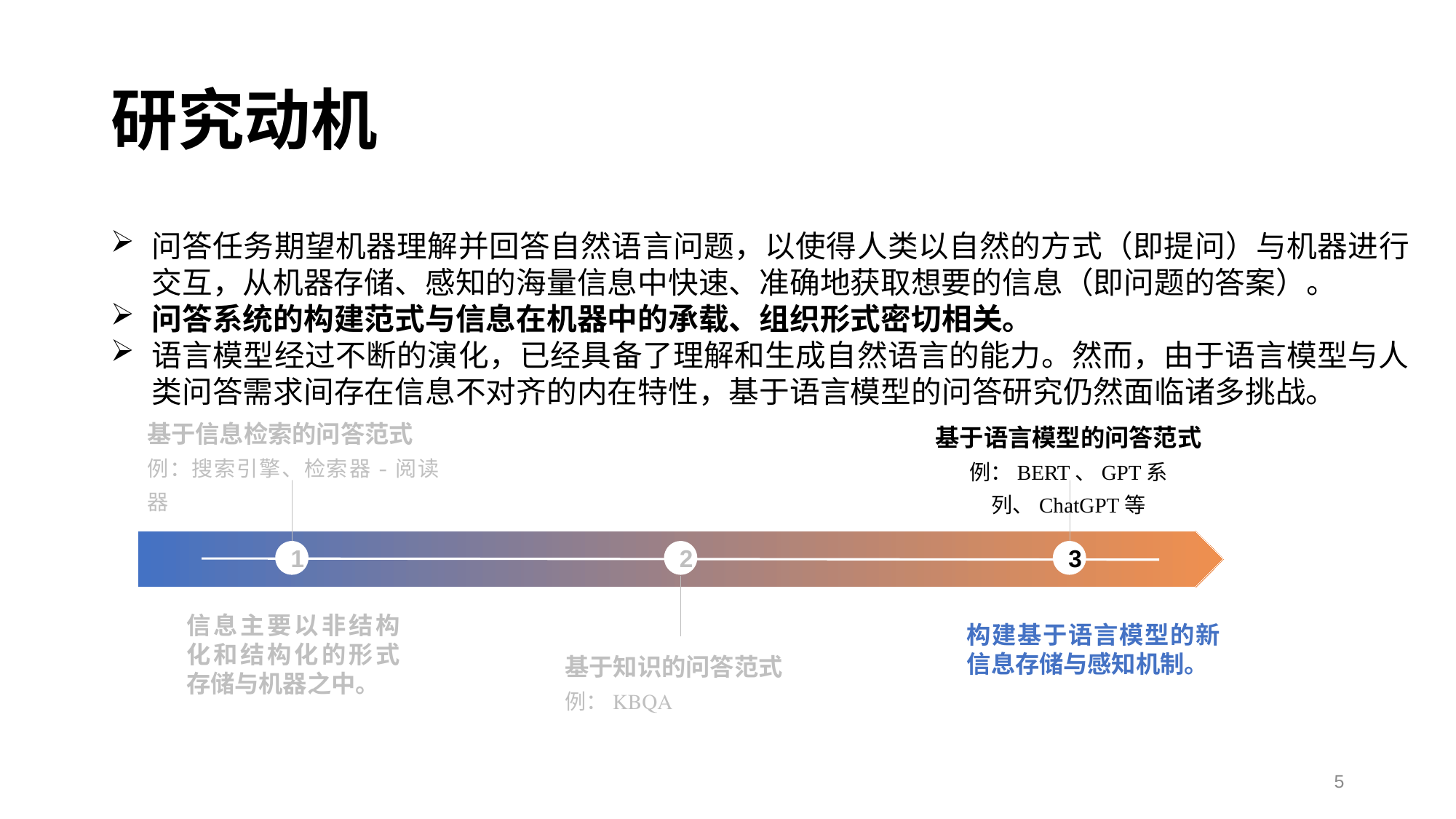

# 研究动机
问答任务期望机器理解并回答自然语言问题，以使得人类以自然的方式（即提问）与机器进行交互，从机器存储、感知的海量信息中快速、准确地获取想要的信息（即问题的答案）。
问答系统的构建范式与信息在机器中的承载、组织形式密切相关。
语言模型经过不断的演化，已经具备了理解和生成自然语言的能力。然而，由于语言模型与人类问答需求间存在信息不对齐的内在特性，基于语言模型的问答研究仍然面临诸多挑战。
基于信息检索的问答范式
例：搜索引擎、检索器-阅读器
基于语言模型的问答范式
例：BERT、GPT系列、ChatGPT等

1
2
3
信息主要以非结构化和结构化的形式存储与机器之中。
构建基于语言模型的新信息存储与感知机制。
基于知识的问答范式
例：KBQA

5